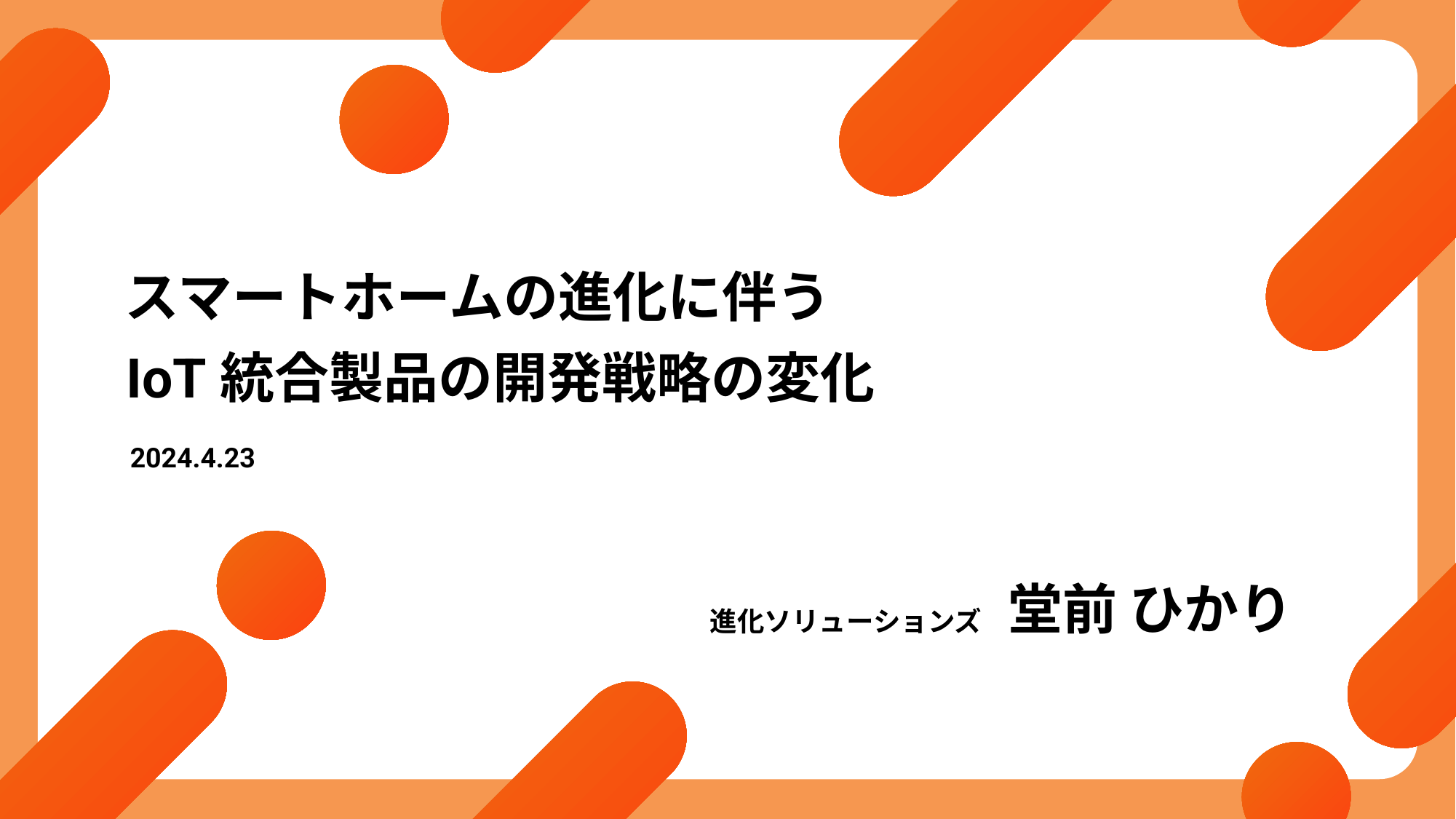

スマートホームの進化に伴う
IoT統合製品の開発戦略の変化
2024.4.23
堂前 ひかり
進化ソリューションズ